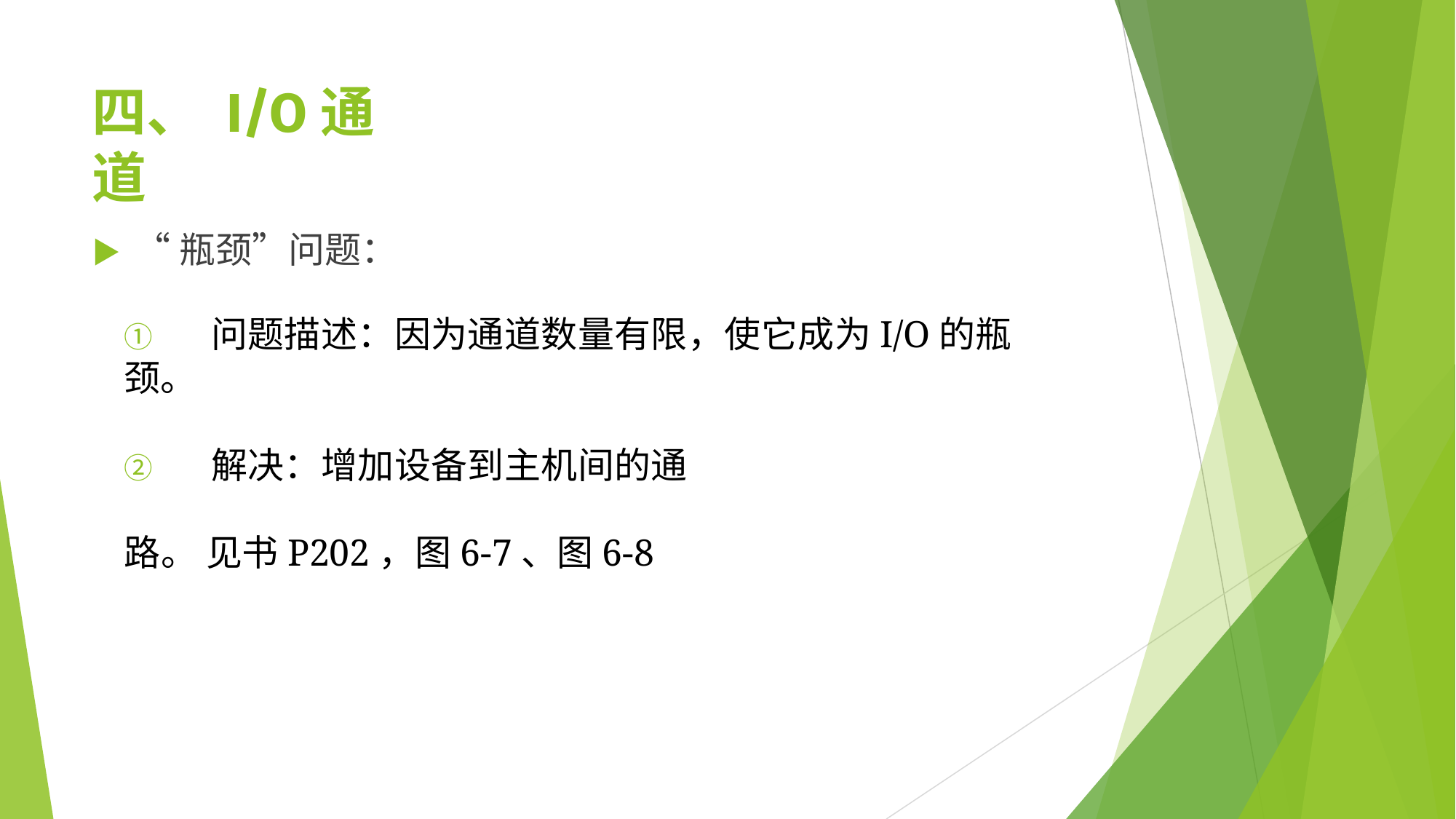

# 四、 I/O通道
▶	“瓶颈”问题：

①	问题描述：因为通道数量有限，使它成为I/O的瓶颈。
②	解决：增加设备到主机间的通路。 见书P202，图6-7、图6-8